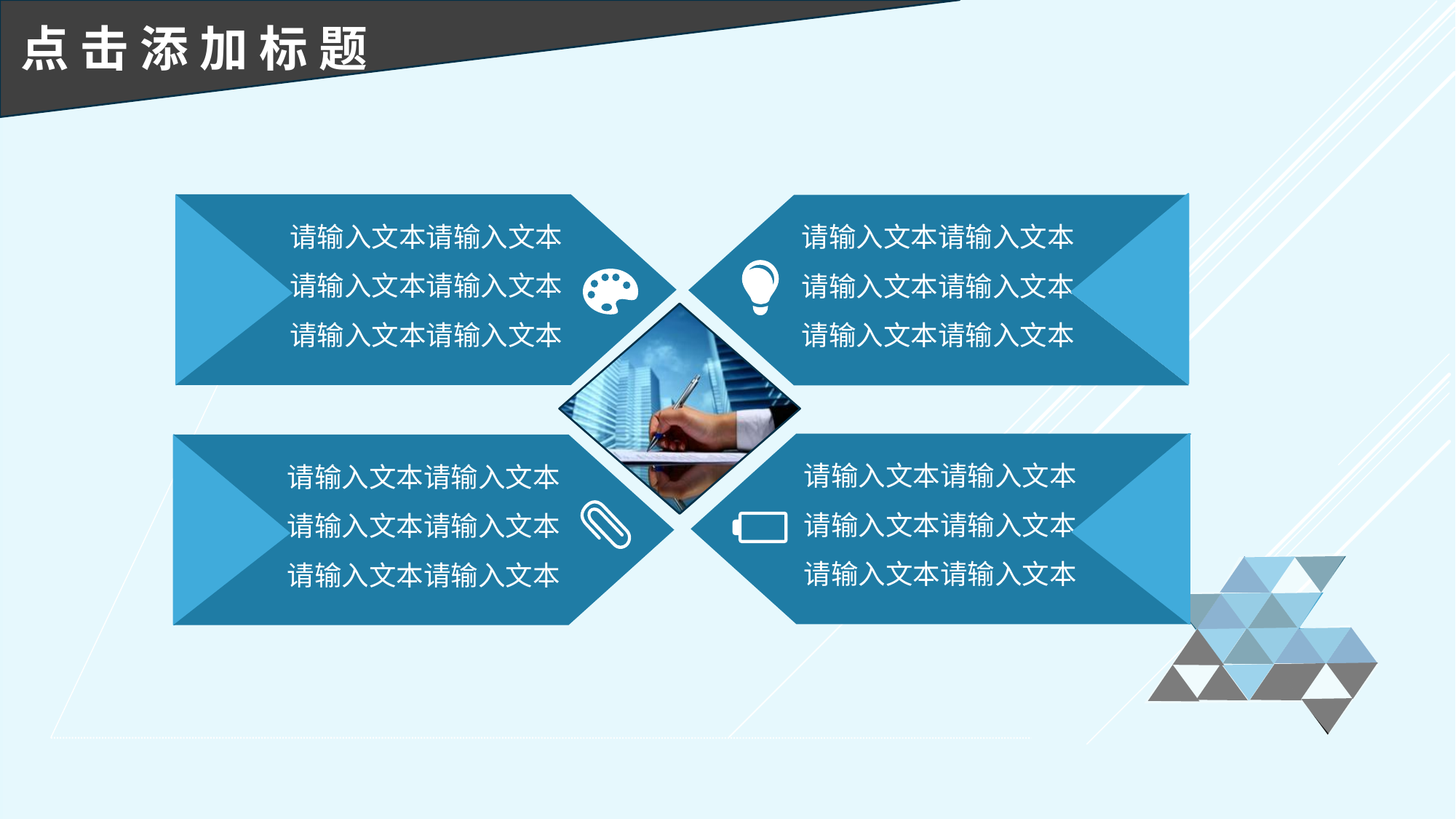

点 击 添 加 标 题

请输入文本请输入文本请输入文本请输入文本
请输入文本请输入文本
请输入文本请输入文本请输入文本请输入文本
请输入文本请输入文本

请输入文本请输入文本请输入文本请输入文本
请输入文本请输入文本
请输入文本请输入文本请输入文本请输入文本
请输入文本请输入文本